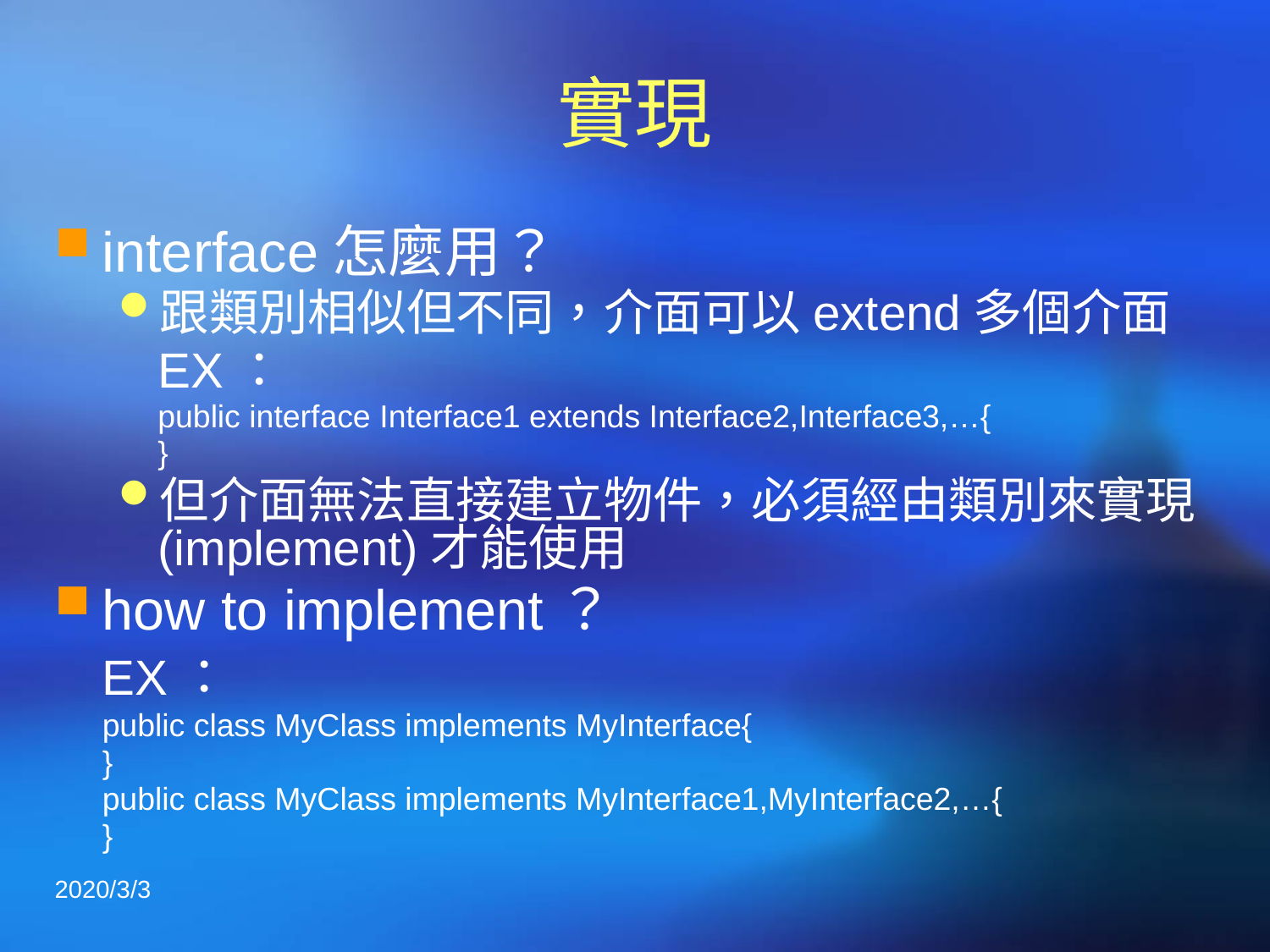

# 實現
interface怎麼用？
跟類別相似但不同，介面可以extend多個介面
	EX：
	public interface Interface1 extends Interface2,Interface3,…{
	}
但介面無法直接建立物件，必須經由類別來實現(implement)才能使用
how to implement？
	EX：
	public class MyClass implements MyInterface{
	}
	public class MyClass implements MyInterface1,MyInterface2,…{
	}
2020/3/3